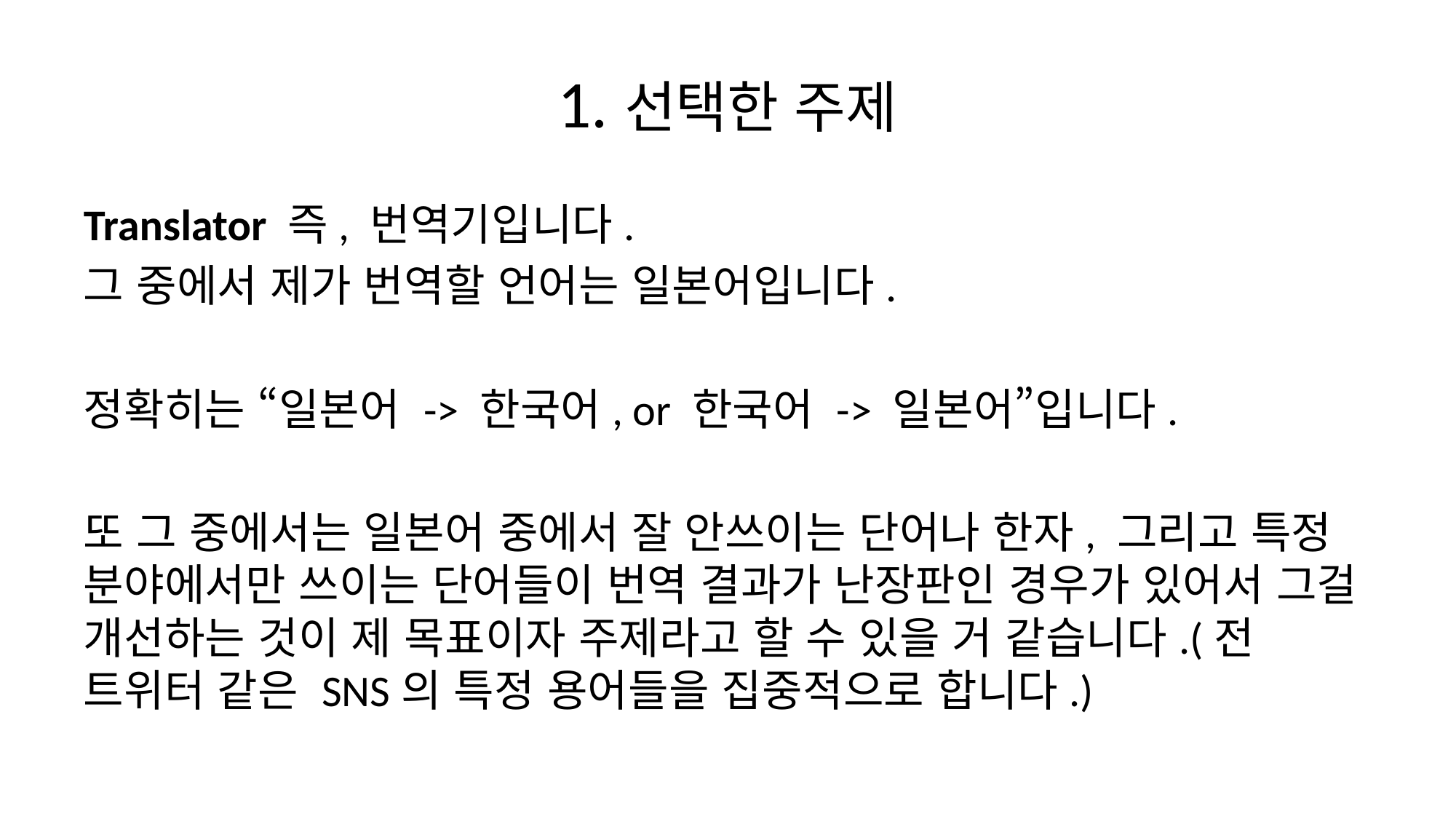

# 1.선택한 주제
Translator 즉, 번역기입니다.
그 중에서 제가 번역할 언어는 일본어입니다.

정확히는 “일본어 -> 한국어, or 한국어 -> 일본어”입니다.

또 그 중에서는 일본어 중에서 잘 안쓰이는 단어나 한자, 그리고 특정 분야에서만 쓰이는 단어들이 번역 결과가 난장판인 경우가 있어서 그걸 개선하는 것이 제 목표이자 주제라고 할 수 있을 거 같습니다.(전 트위터 같은 SNS의 특정 용어들을 집중적으로 합니다.)